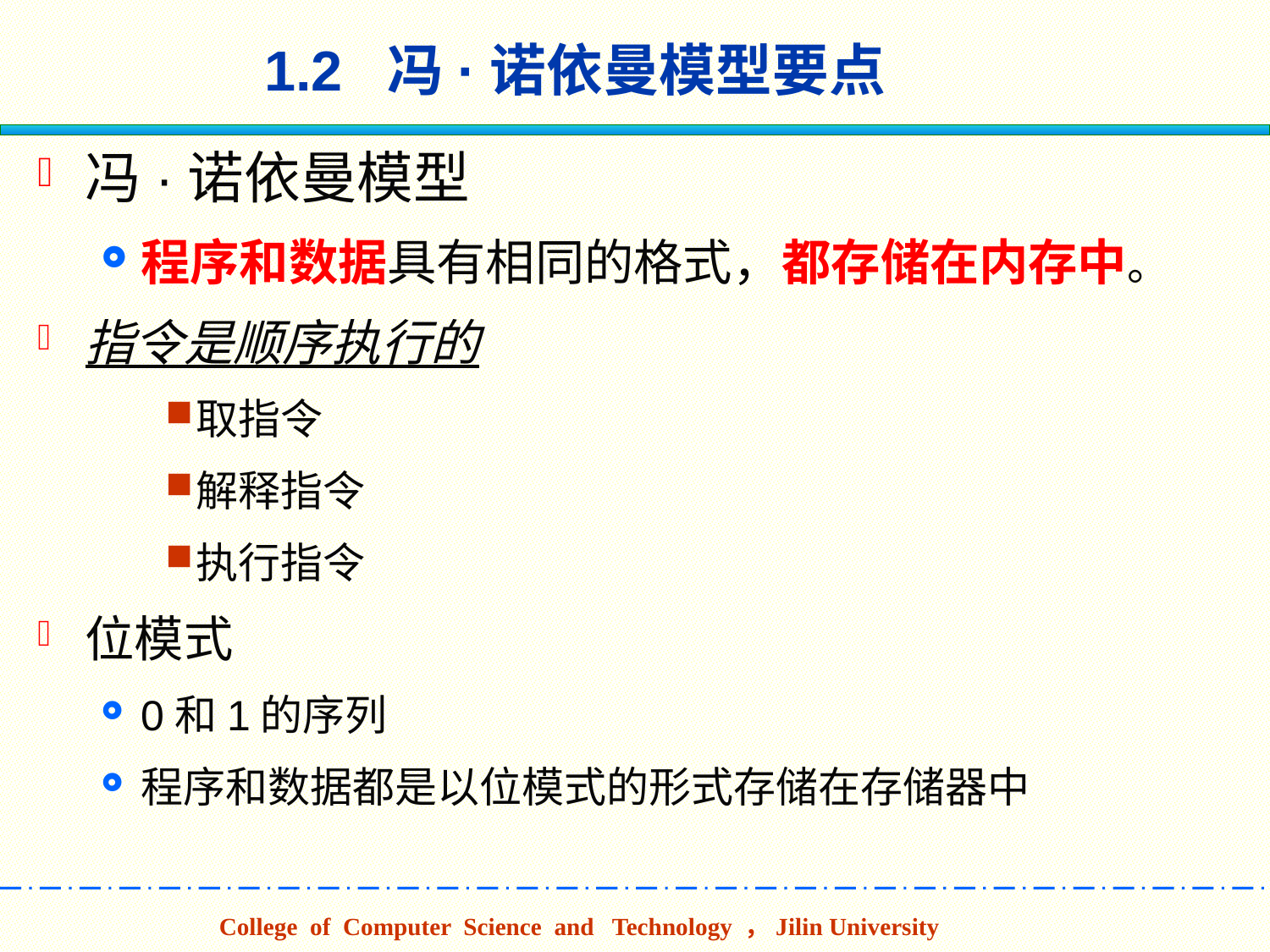

1.2  冯·诺依曼模型要点
冯·诺依曼模型
程序和数据具有相同的格式，都存储在内存中。
指令是顺序执行的
取指令
解释指令
执行指令
位模式
0和1的序列
程序和数据都是以位模式的形式存储在存储器中